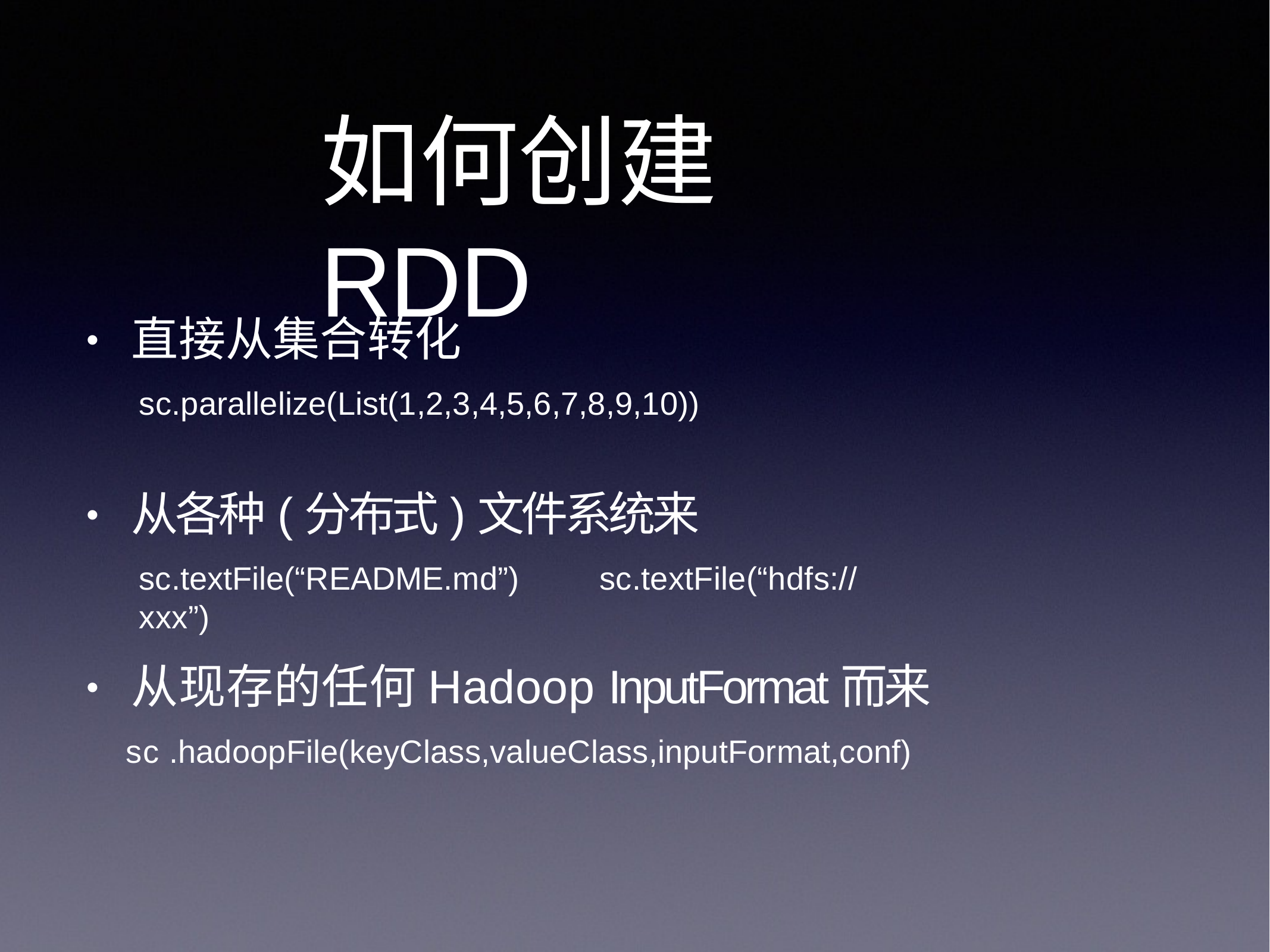

# 如何创建RDD
直接从集合转化
sc.parallelize(List(1,2,3,4,5,6,7,8,9,10))
•
从各种(分布式)文件系统来
sc.textFile(“README.md”)	sc.textFile(“hdfs://xxx”)
•
从现存的任何Hadoop InputFormat而来
sc .hadoopFile(keyClass,valueClass,inputFormat,conf)
•
12